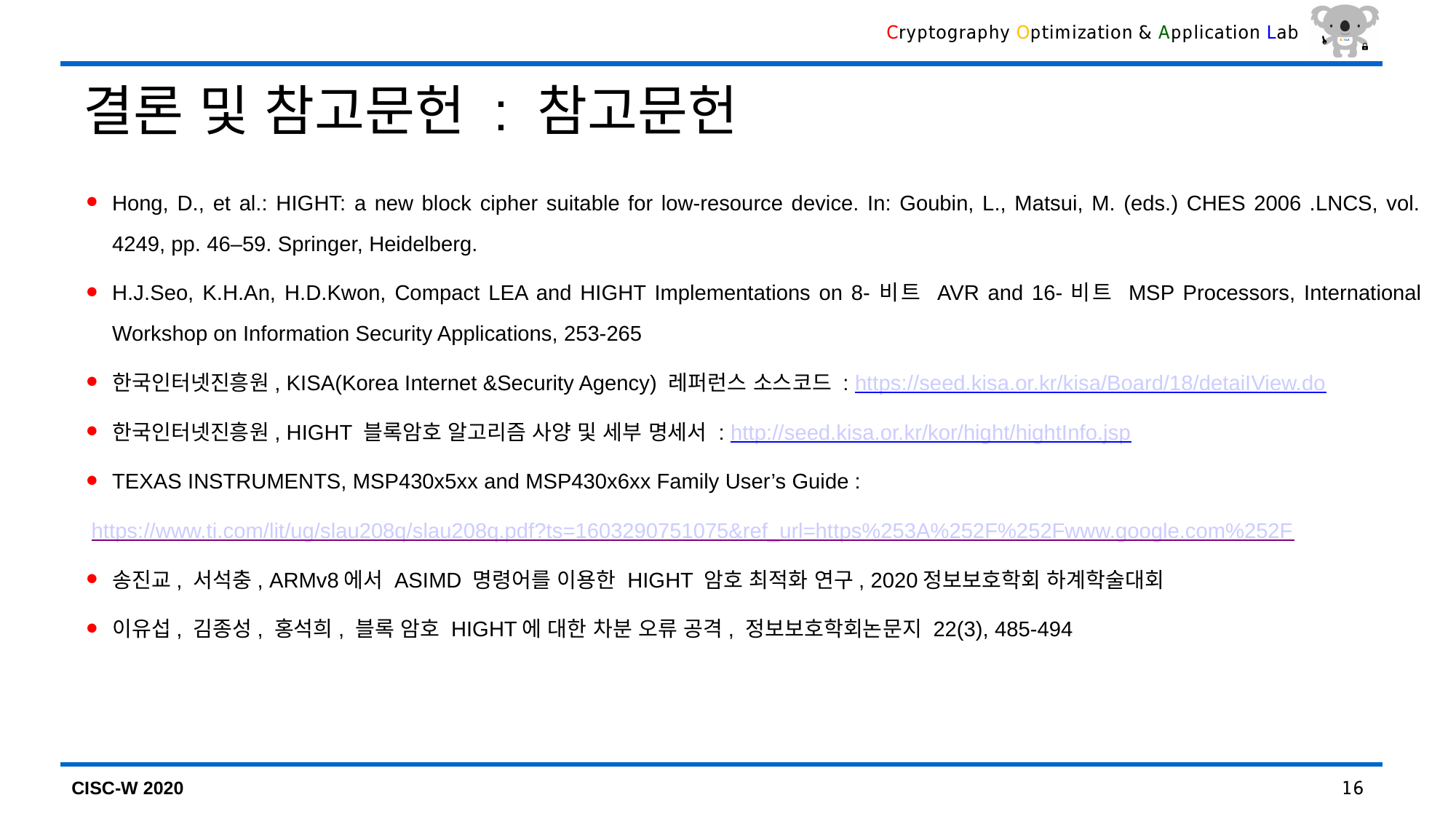

# 결론 및 참고문헌 : 참고문헌
Hong, D., et al.: HIGHT: a new block cipher suitable for low-resource device. In: Goubin, L., Matsui, M. (eds.) CHES 2006 .LNCS, vol. 4249, pp. 46–59. Springer, Heidelberg.
H.J.Seo, K.H.An, H.D.Kwon, Compact LEA and HIGHT Implementations on 8-비트 AVR and 16-비트 MSP Processors, International Workshop on Information Security Applications, 253-265
한국인터넷진흥원, KISA(Korea Internet &Security Agency) 레퍼런스 소스코드 : https://seed.kisa.or.kr/kisa/Board/18/detaiIView.do
한국인터넷진흥원, HIGHT 블록암호 알고리즘 사양 및 세부 명세서 : http://seed.kisa.or.kr/kor/hight/hightInfo.jsp
TEXAS INSTRUMENTS, MSP430x5xx and MSP430x6xx Family User’s Guide :
 https://www.ti.com/lit/ug/slau208q/slau208q.pdf?ts=1603290751075&ref_url=https%253A%252F%252Fwww.google.com%252F
송진교, 서석충, ARMv8에서 ASIMD 명령어를 이용한 HIGHT 암호 최적화 연구, 2020정보보호학회 하계학술대회
이유섭, 김종성, 홍석희, 블록 암호 HIGHT에 대한 차분 오류 공격, 정보보호학회논문지 22(3), 485-494